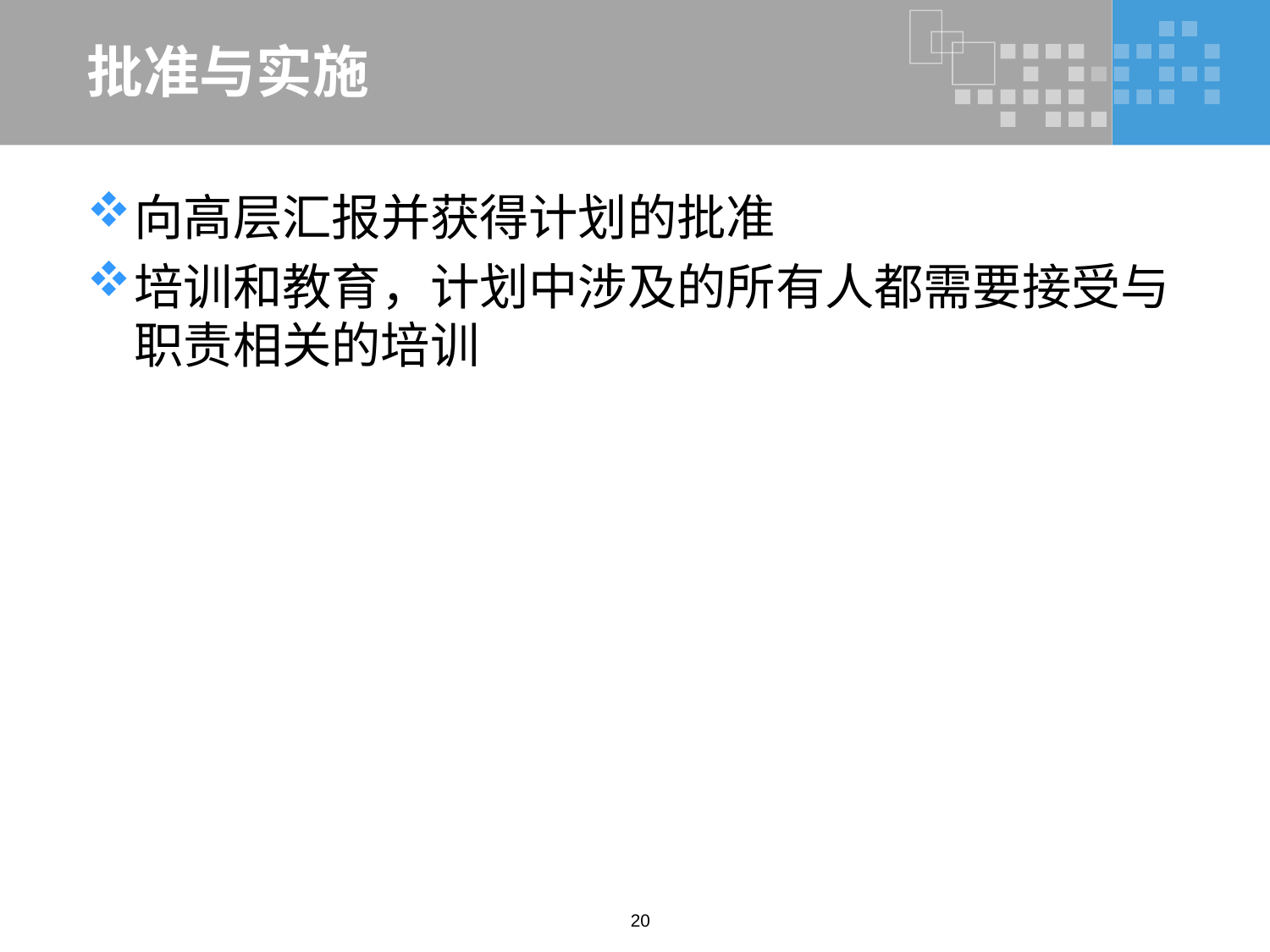

# 批准与实施
向高层汇报并获得计划的批准
培训和教育，计划中涉及的所有人都需要接受与 职责相关的培训
20